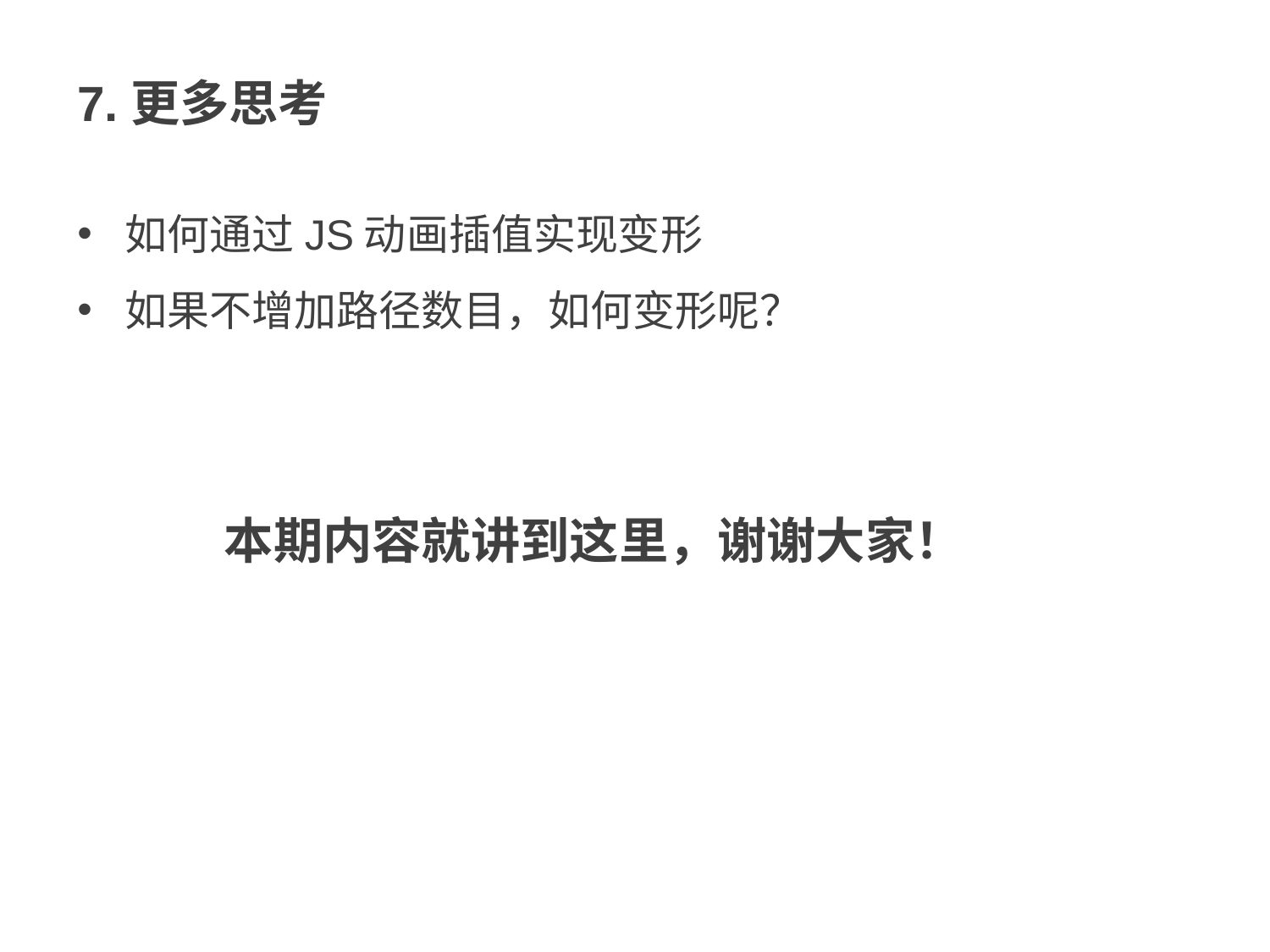

7.更多思考
如何通过JS动画插值实现变形
如果不增加路径数目，如何变形呢？
	本期内容就讲到这里，谢谢大家！